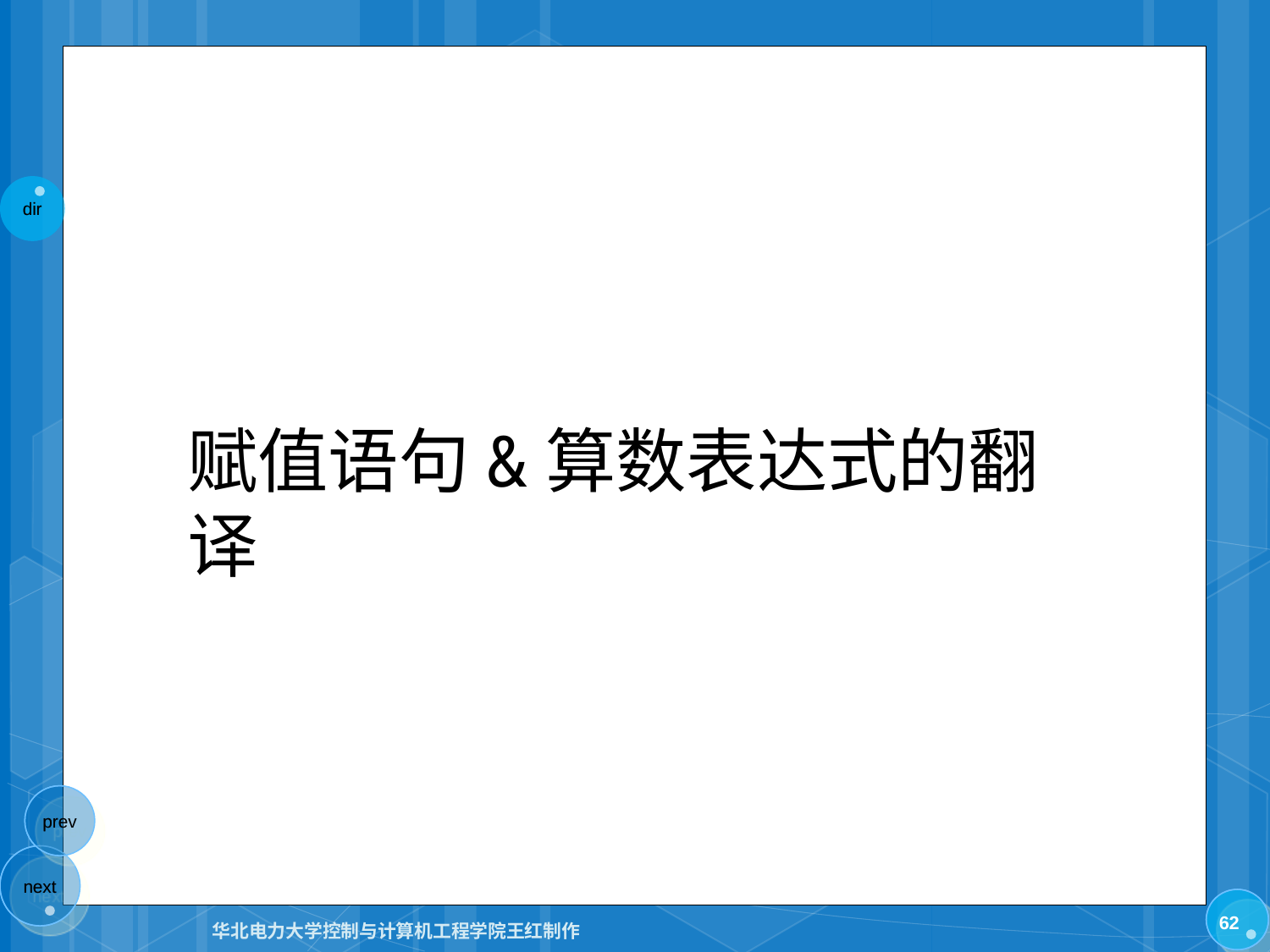

# 赋值语句&算数表达式的翻译

62
华北电力大学控制与计算机工程学院王红制作